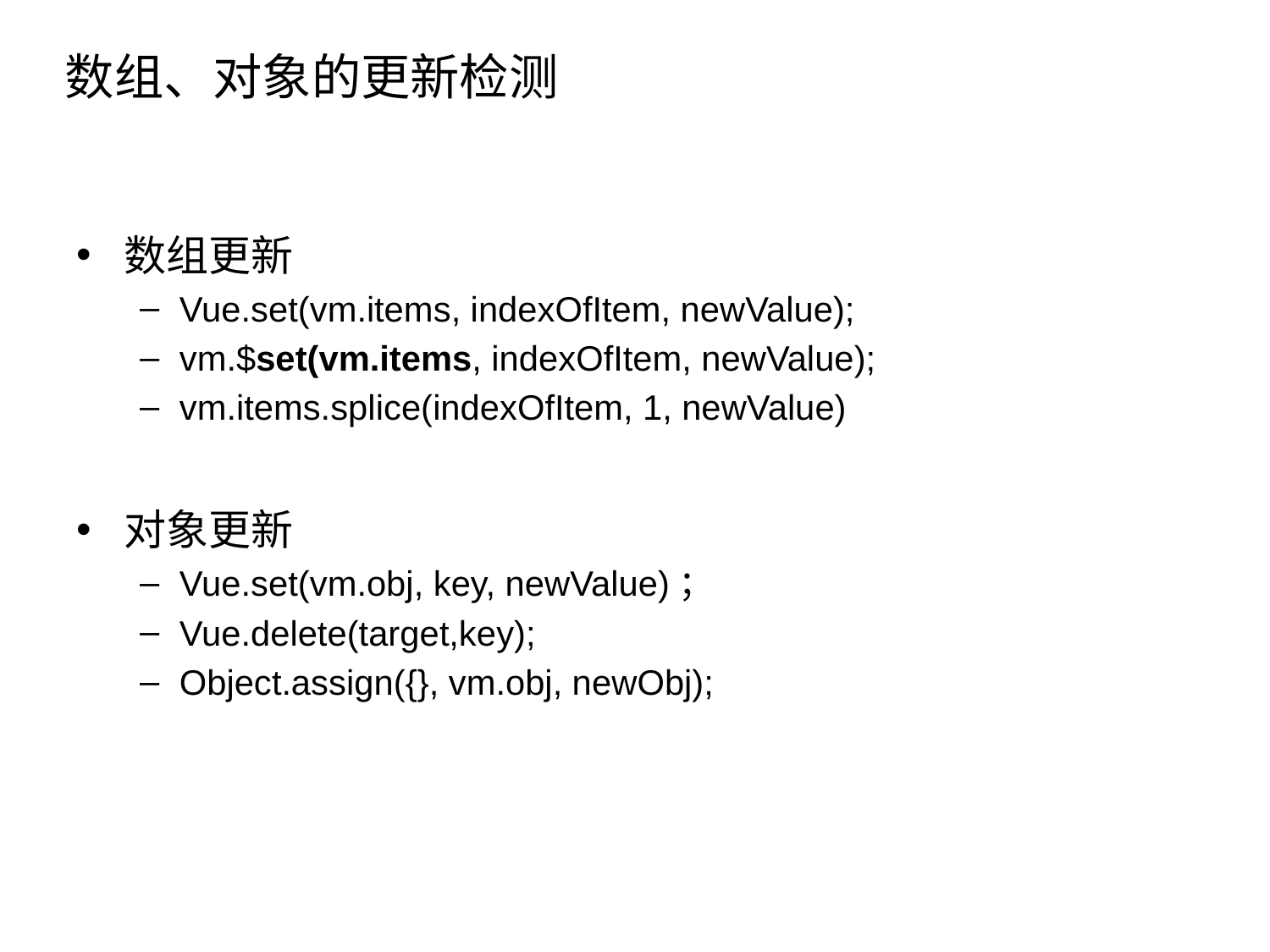

数组、对象的更新检测
数组更新
Vue.set(vm.items, indexOfItem, newValue);
vm.$set(vm.items, indexOfItem, newValue);
vm.items.splice(indexOfItem, 1, newValue)

对象更新
Vue.set(vm.obj, key, newValue)；
Vue.delete(target,key);
Object.assign({}, vm.obj, newObj);